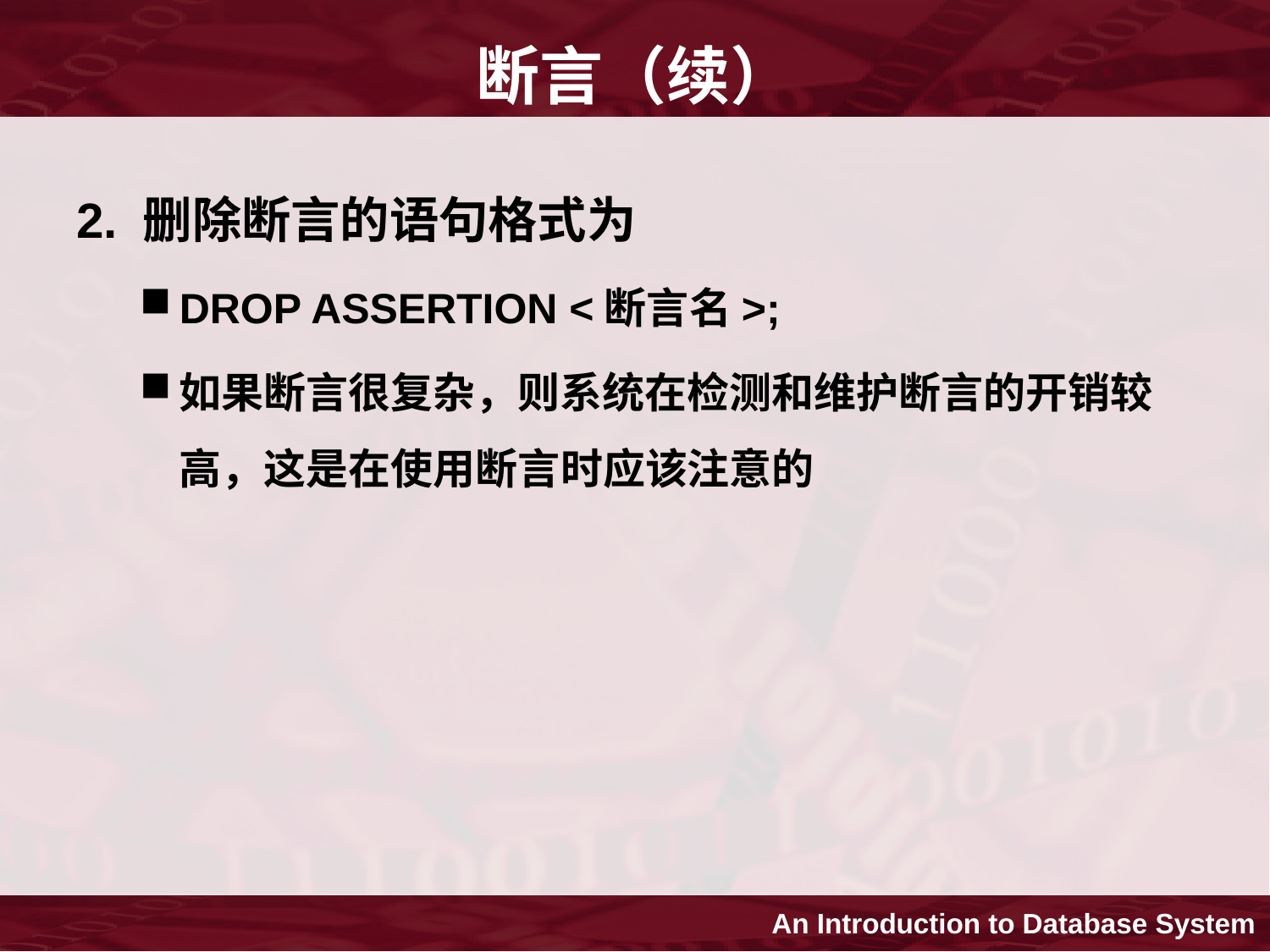

# 断言（续）
2. 删除断言的语句格式为
DROP ASSERTION <断言名>;
如果断言很复杂，则系统在检测和维护断言的开销较高，这是在使用断言时应该注意的